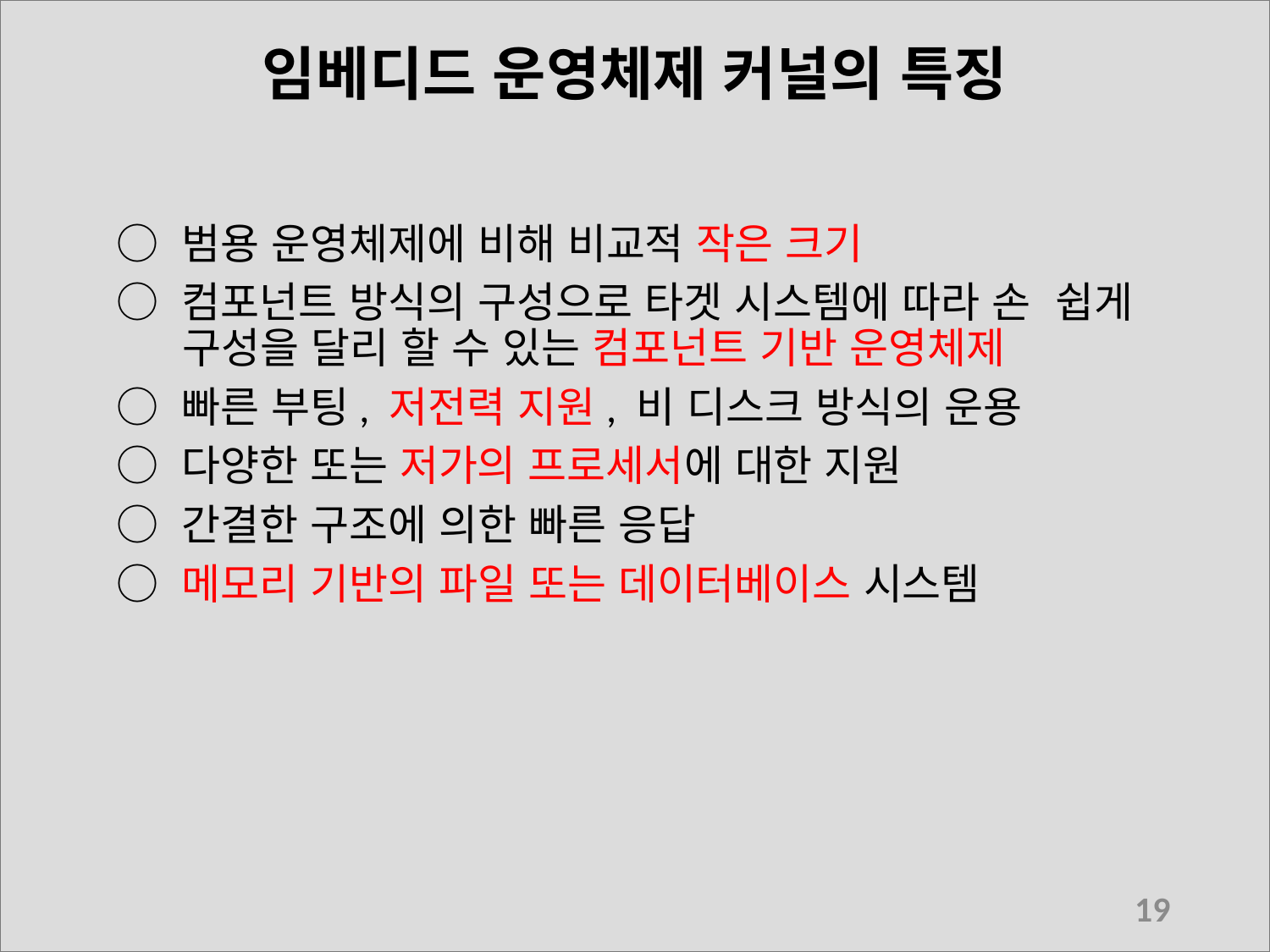

# 임베디드 운영체제 커널의 특징
     ○ 범용 운영체제에 비해 비교적 작은 크기
     ○ 컴포넌트 방식의 구성으로 타겟 시스템에 따라 손  쉽게 구성을 달리 할 수 있는 컴포넌트 기반 운영체제
     ○ 빠른 부팅, 저전력 지원, 비 디스크 방식의 운용
     ○ 다양한 또는 저가의 프로세서에 대한 지원
     ○ 간결한 구조에 의한 빠른 응답
     ○ 메모리 기반의 파일 또는 데이터베이스 시스템
19